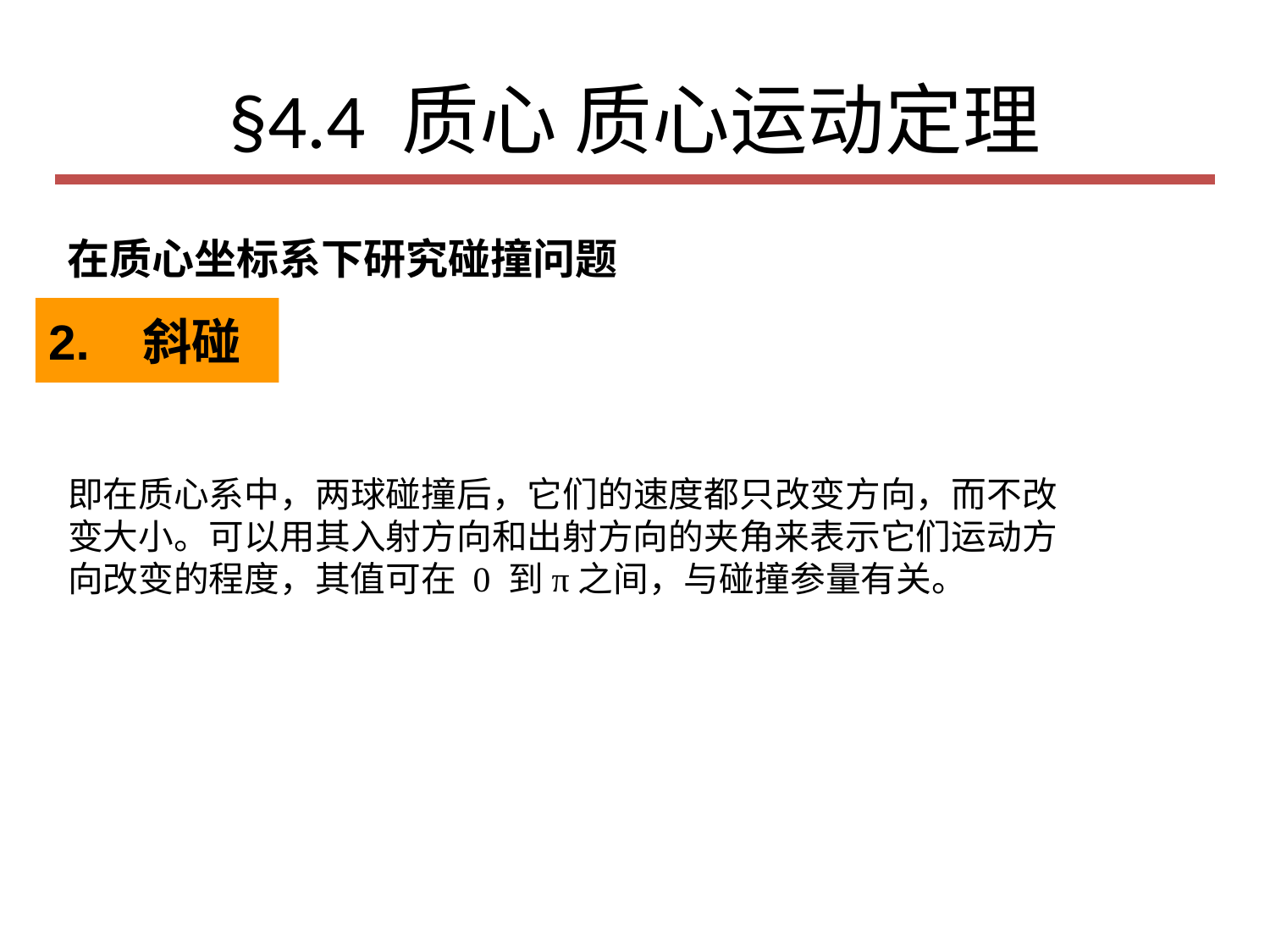

# §4.4 质心 质心运动定理

在质心坐标系下研究碰撞问题
2.   斜碰
即在质心系中，两球碰撞后，它们的速度都只改变方向，而不改变大小。可以用其入射方向和出射方向的夹角来表示它们运动方向改变的程度，其值可在 0 到π之间，与碰撞参量有关。